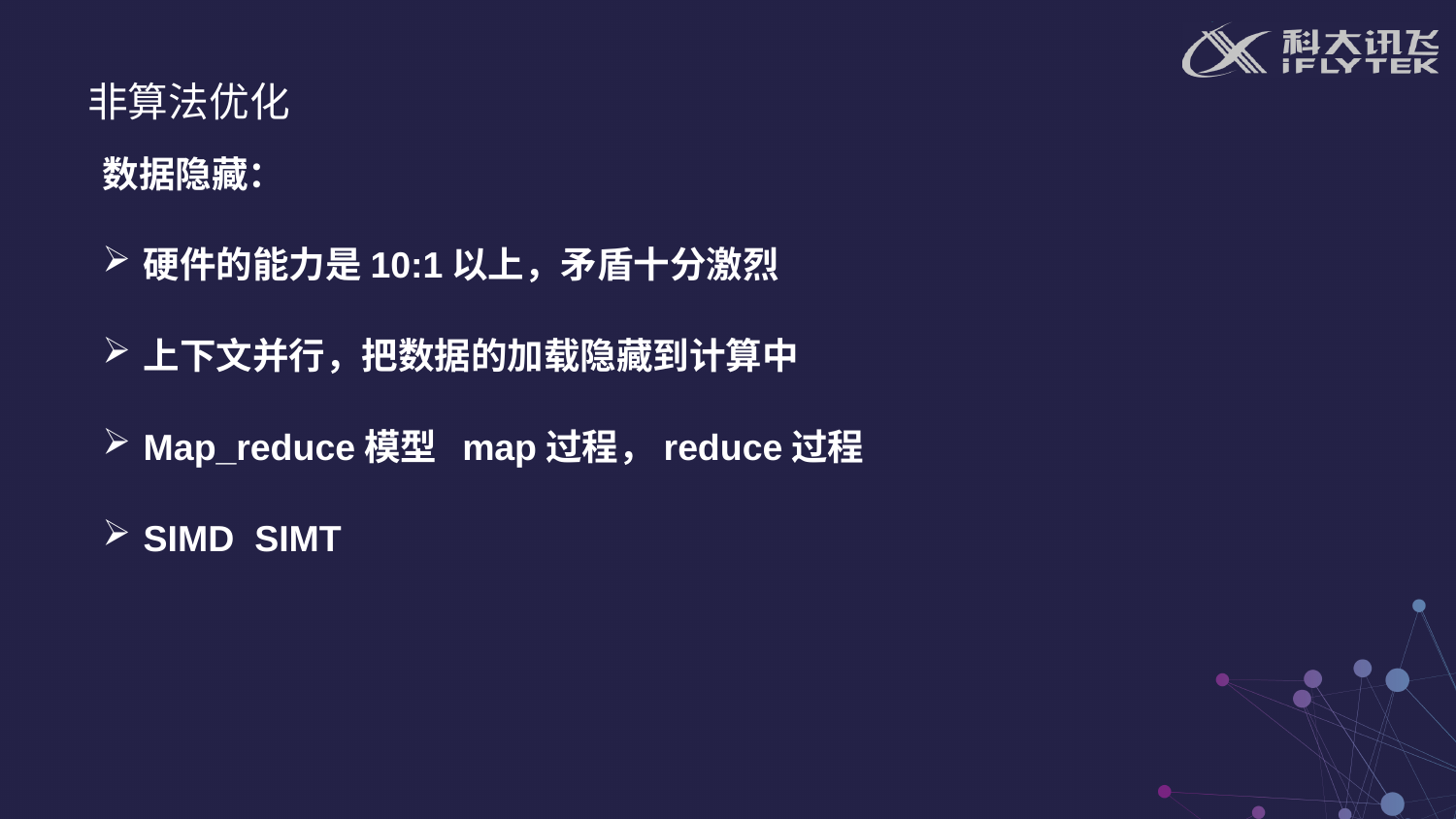

非算法优化
数据隐藏：
硬件的能力是10:1以上，矛盾十分激烈
上下文并行，把数据的加载隐藏到计算中
Map_reduce模型  map过程，reduce过程
SIMD  SIMT